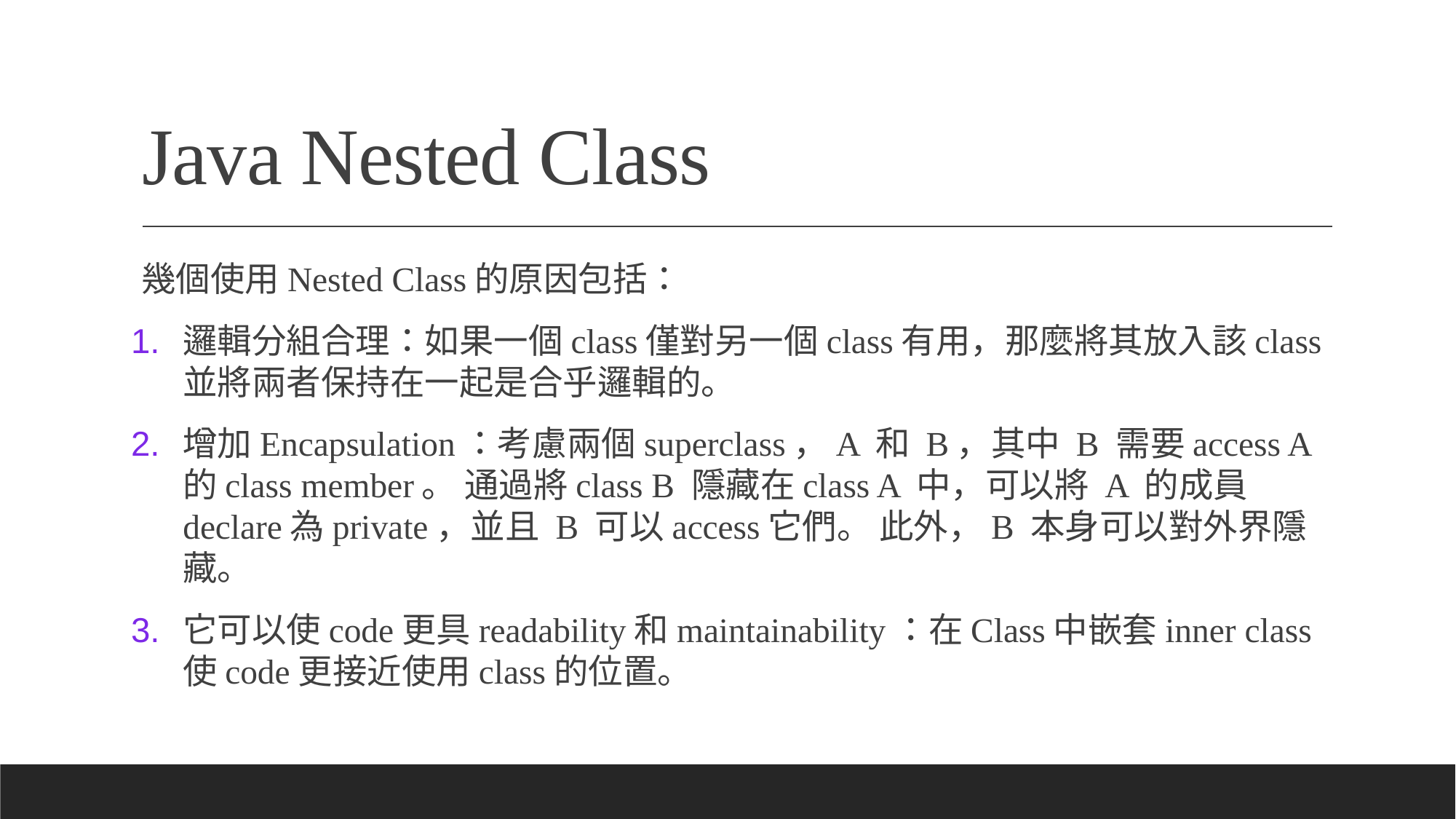

# Java Nested Class
幾個使用Nested Class的原因包括：
邏輯分組合理：如果一個class僅對另一個class有用，那麼將其放入該class並將兩者保持在一起是合乎邏輯的。
增加Encapsulation：考慮兩個superclass，A 和 B，其中 B 需要access A 的class member。 通過將class B 隱藏在class A 中，可以將 A 的成員declare為private，並且 B 可以access它們。 此外，B 本身可以對外界隱藏。
它可以使code更具readability和maintainability：在Class中嵌套inner class使code更接近使用class的位置。